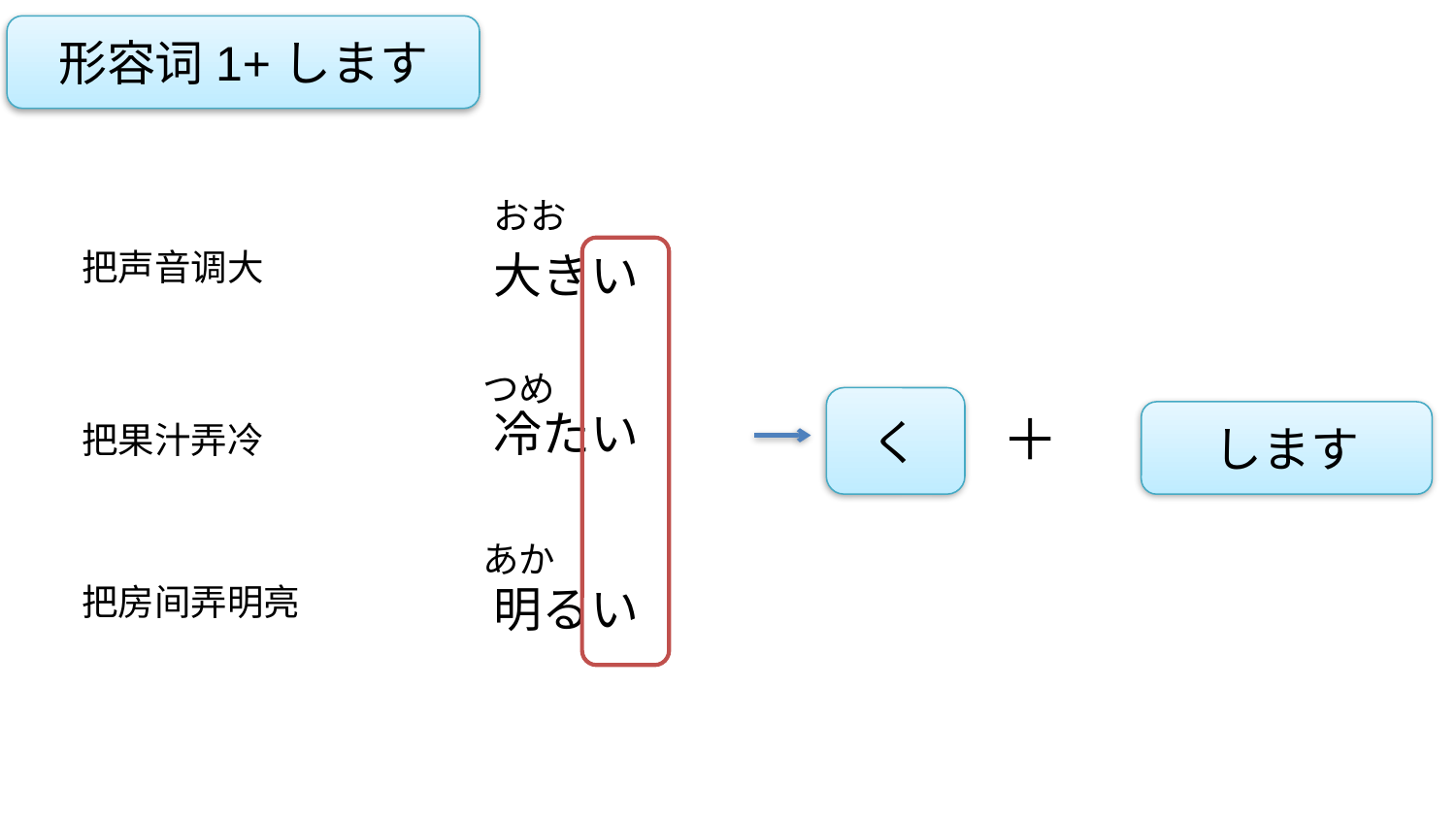

形容词1+します
おお
把声音调大
大きい

つめ
く
冷たい
＋
します
把果汁弄冷
あか
把房间弄明亮
明るい